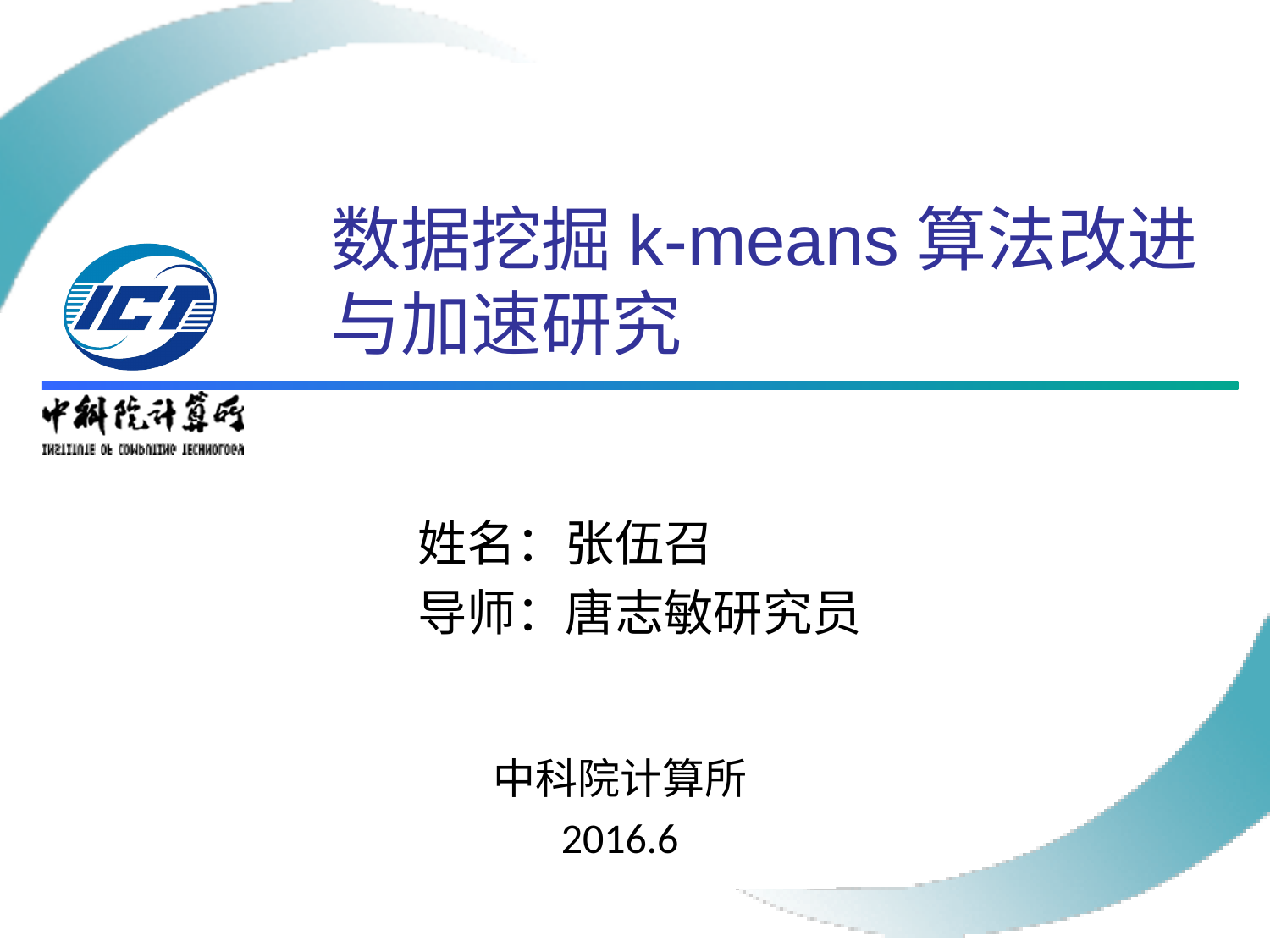

# 数据挖掘k-means算法改进与加速研究
姓名：张伍召
导师：唐志敏研究员
中科院计算所
2016.6